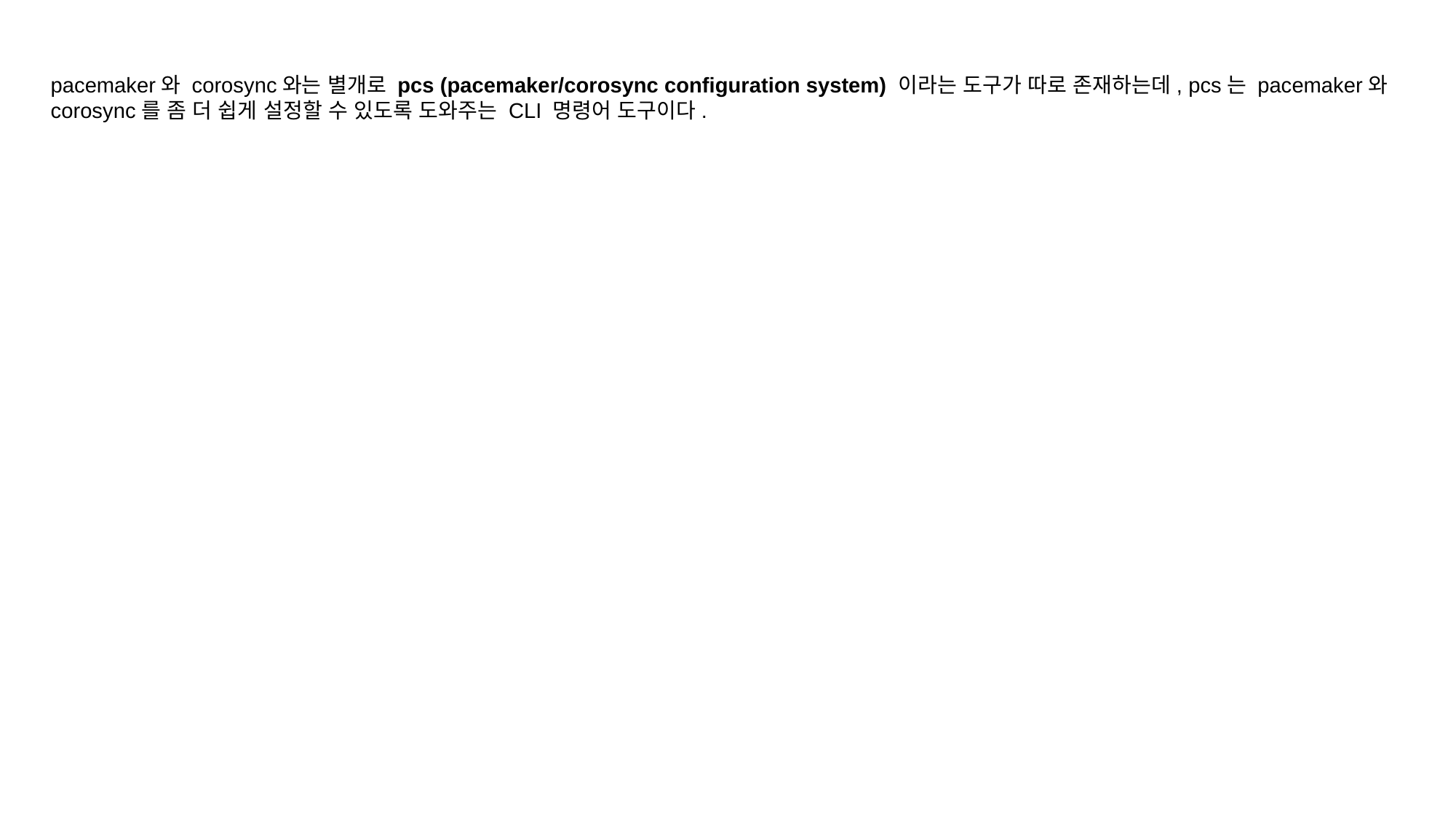

pacemaker와 corosync와는 별개로 pcs (pacemaker/corosync configuration system) 이라는 도구가 따로 존재하는데, pcs는 pacemaker와 corosync를 좀 더 쉽게 설정할 수 있도록 도와주는 CLI 명령어 도구이다.